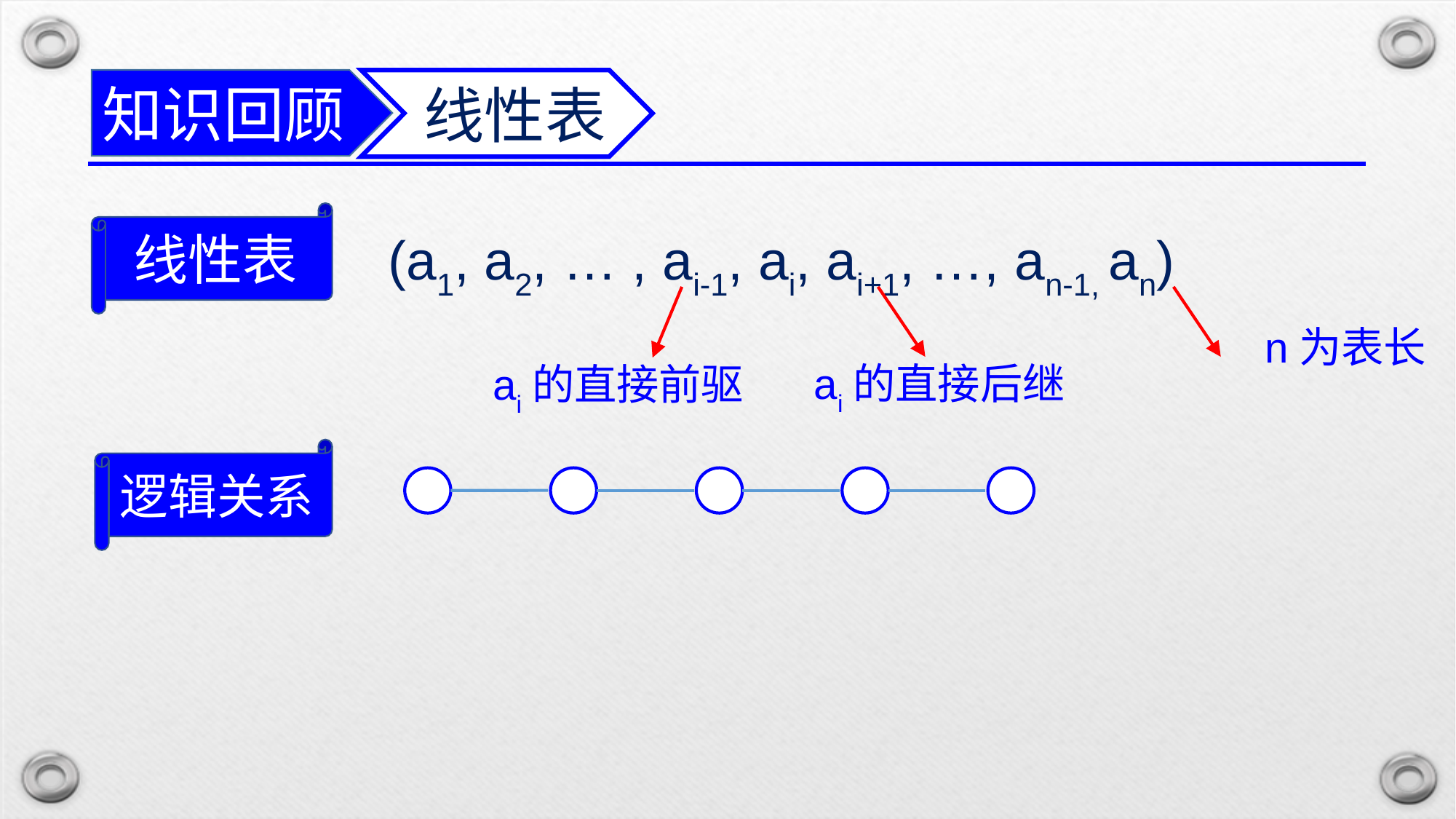

线性表

知识回顾
线性表
(a1, a2, … , ai-1, ai, ai+1, …, an-1, an)
n为表长
ai的直接后继
ai的直接前驱
逻辑关系